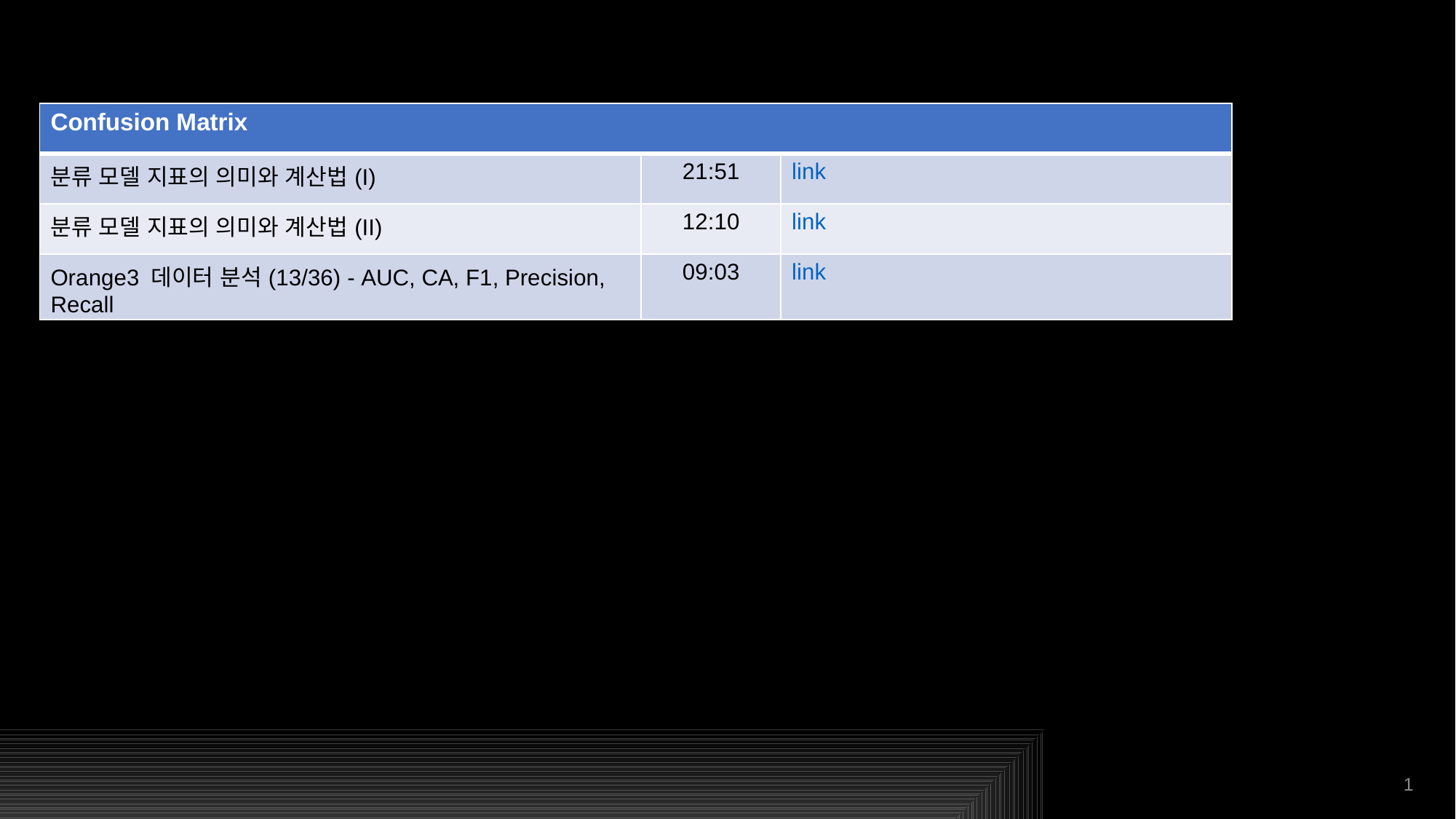

Confusion Matrix(분류모델 평가지표)
| Confusion Matrix |  |  |
| --- | --- | --- |
| 분류 모델 지표의 의미와 계산법(I) | 21:51 | link |
| 분류 모델 지표의 의미와 계산법(II) | 12:10 | link |
| Orange3 데이터 분석(13/36) - AUC, CA, F1, Precision, Recall | 09:03 | link |
1